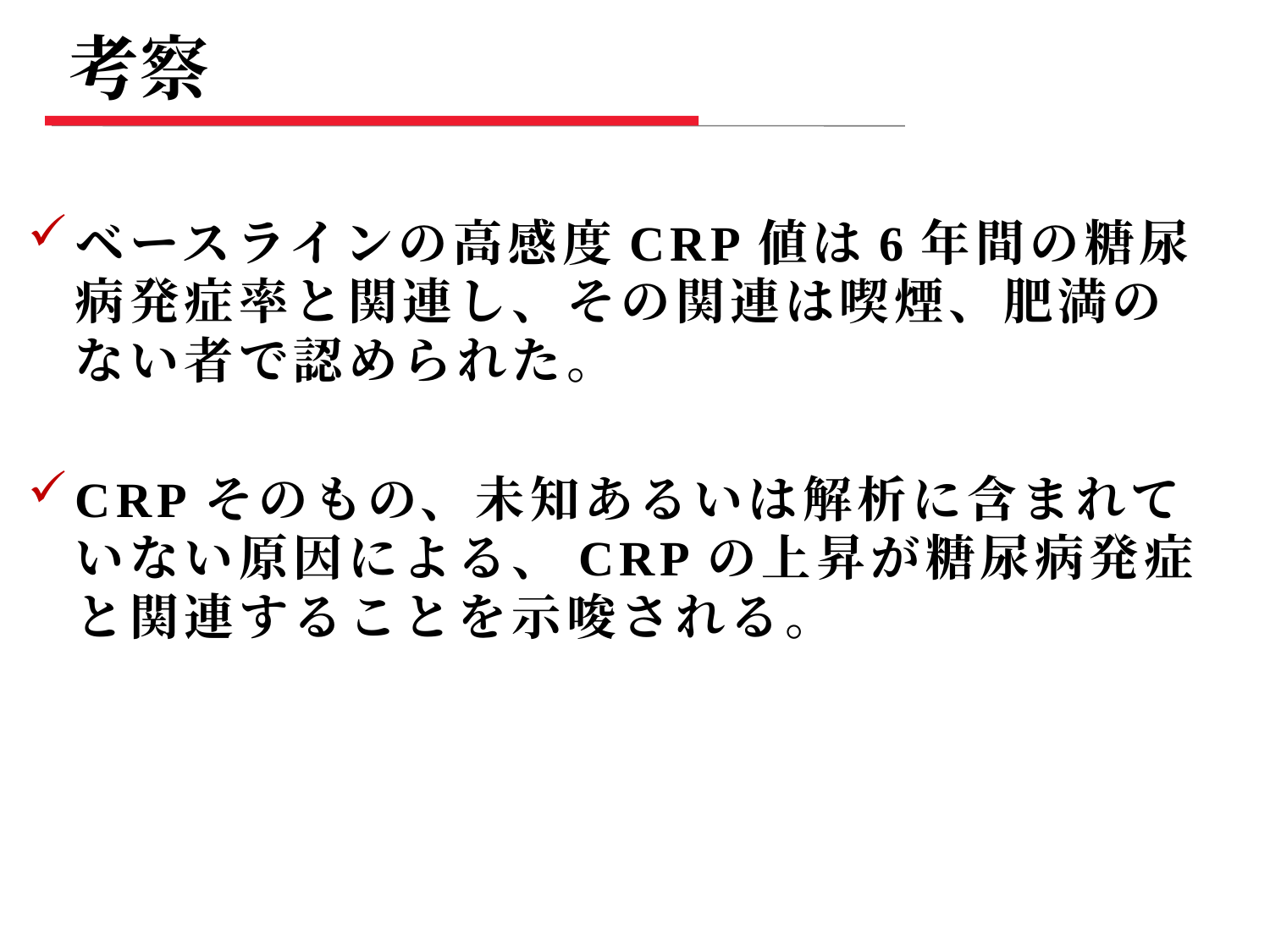

考察

ベースラインの高感度CRP値は6年間の糖尿病発症率と関連し、その関連は喫煙、肥満のない者で認められた。

CRPそのもの、未知あるいは解析に含まれていない原因による、CRPの上昇が糖尿病発症と関連することを示唆される。